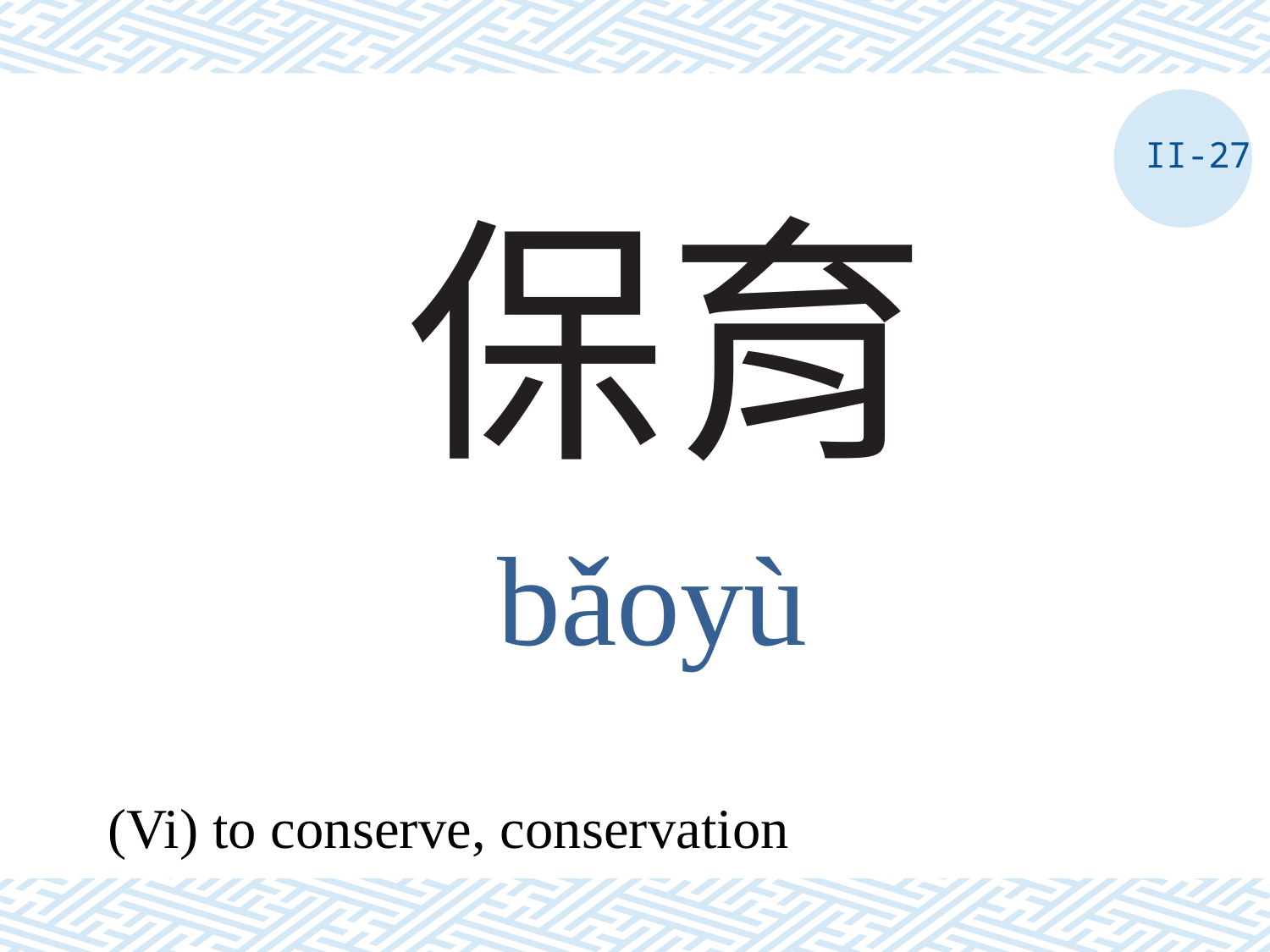

II-27

# 保育
bǎoyù
(Vi) to conserve, conservation